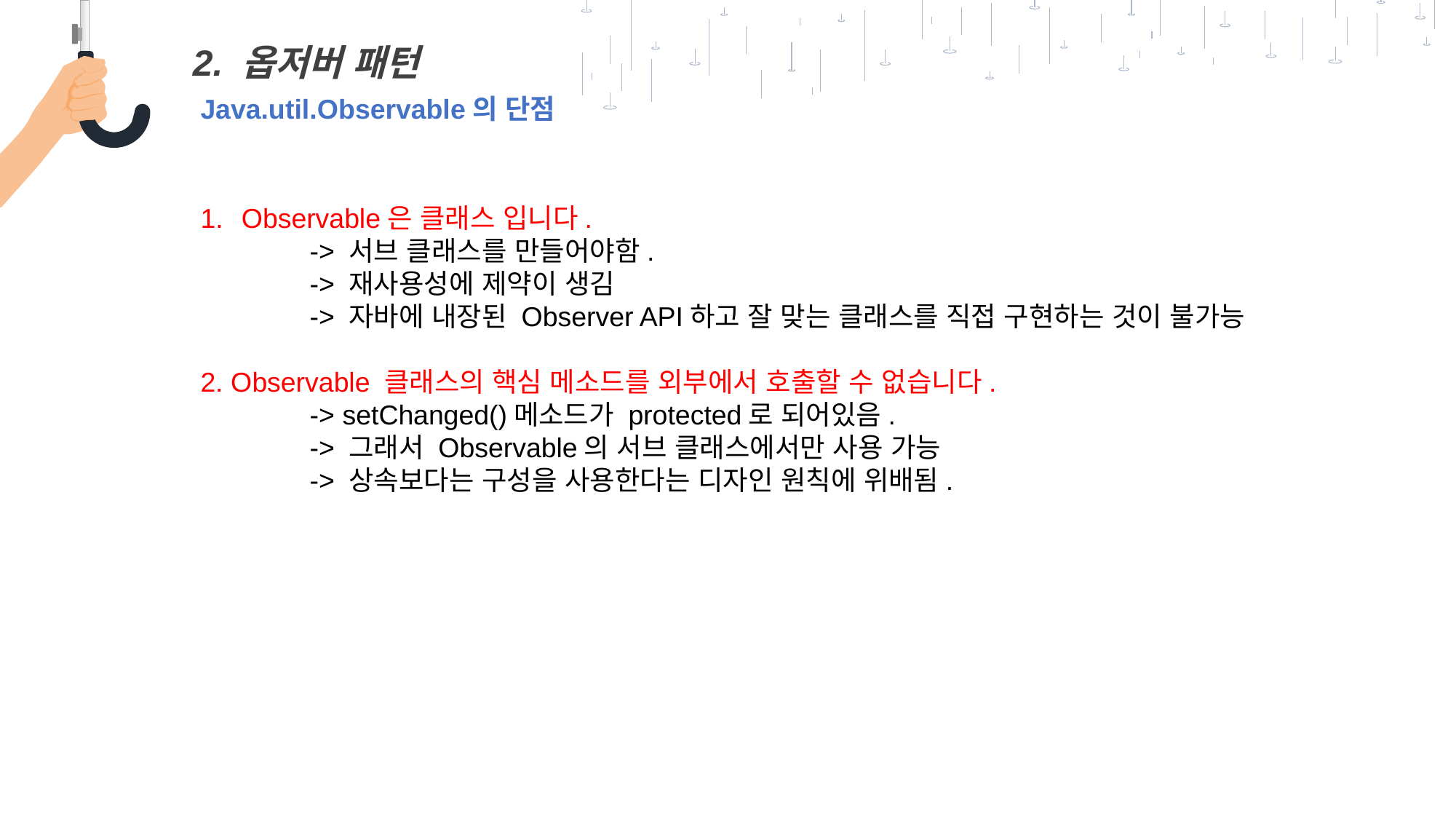

2. 옵저버 패턴
Java.util.Observable의 단점
Observable은 클래스 입니다.
 	-> 서브 클래스를 만들어야함.
	-> 재사용성에 제약이 생김
	-> 자바에 내장된 Observer API하고 잘 맞는 클래스를 직접 구현하는 것이 불가능

2. Observable 클래스의 핵심 메소드를 외부에서 호출할 수 없습니다.
	-> setChanged()메소드가 protected로 되어있음.
	-> 그래서 Observable의 서브 클래스에서만 사용 가능
	-> 상속보다는 구성을 사용한다는 디자인 원칙에 위배됨.